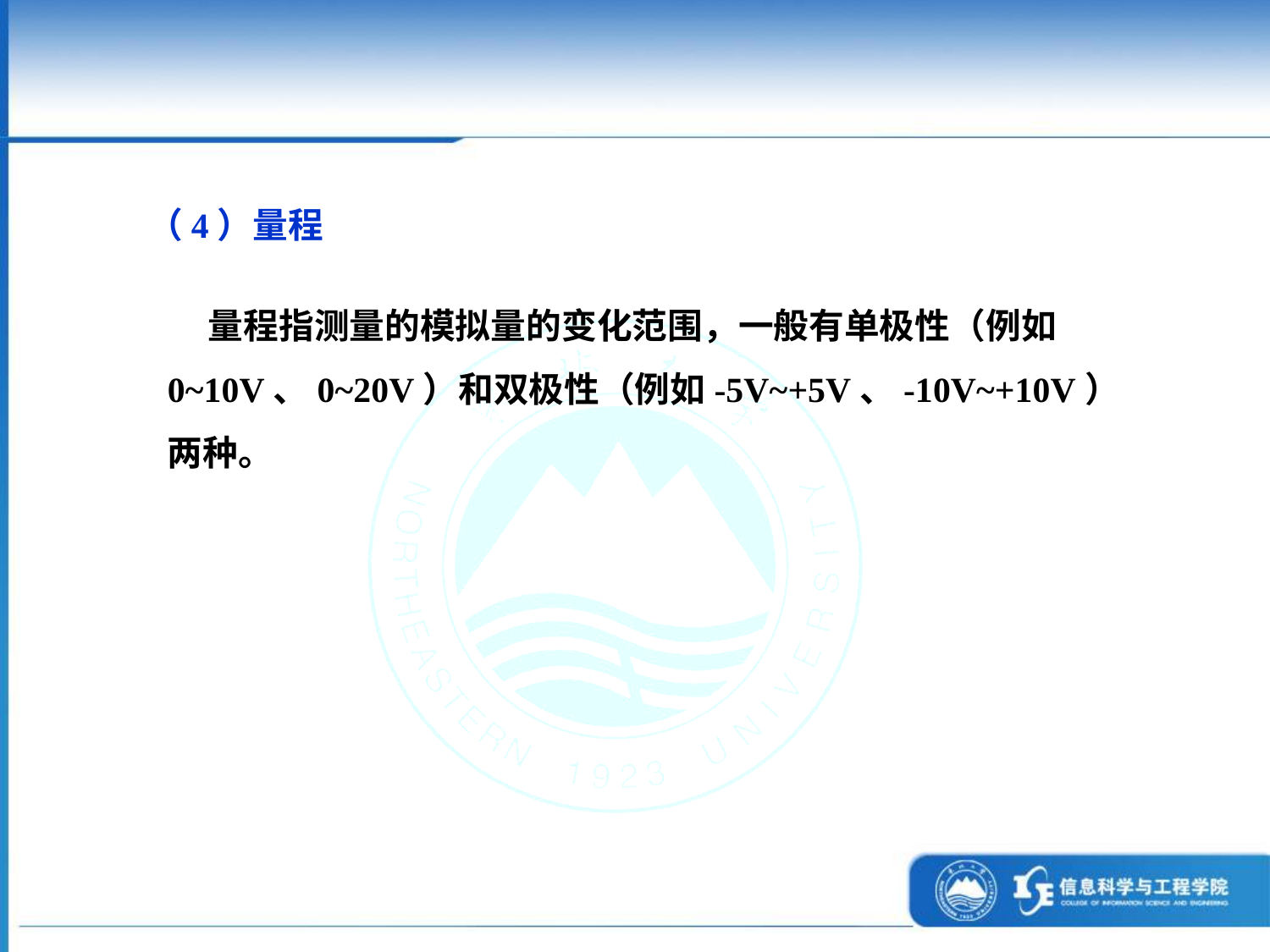

（4）量程
    量程指测量的模拟量的变化范围，一般有单极性（例如
0~10V、0~20V）和双极性（例如-5V~+5V、-10V~+10V）
两种。